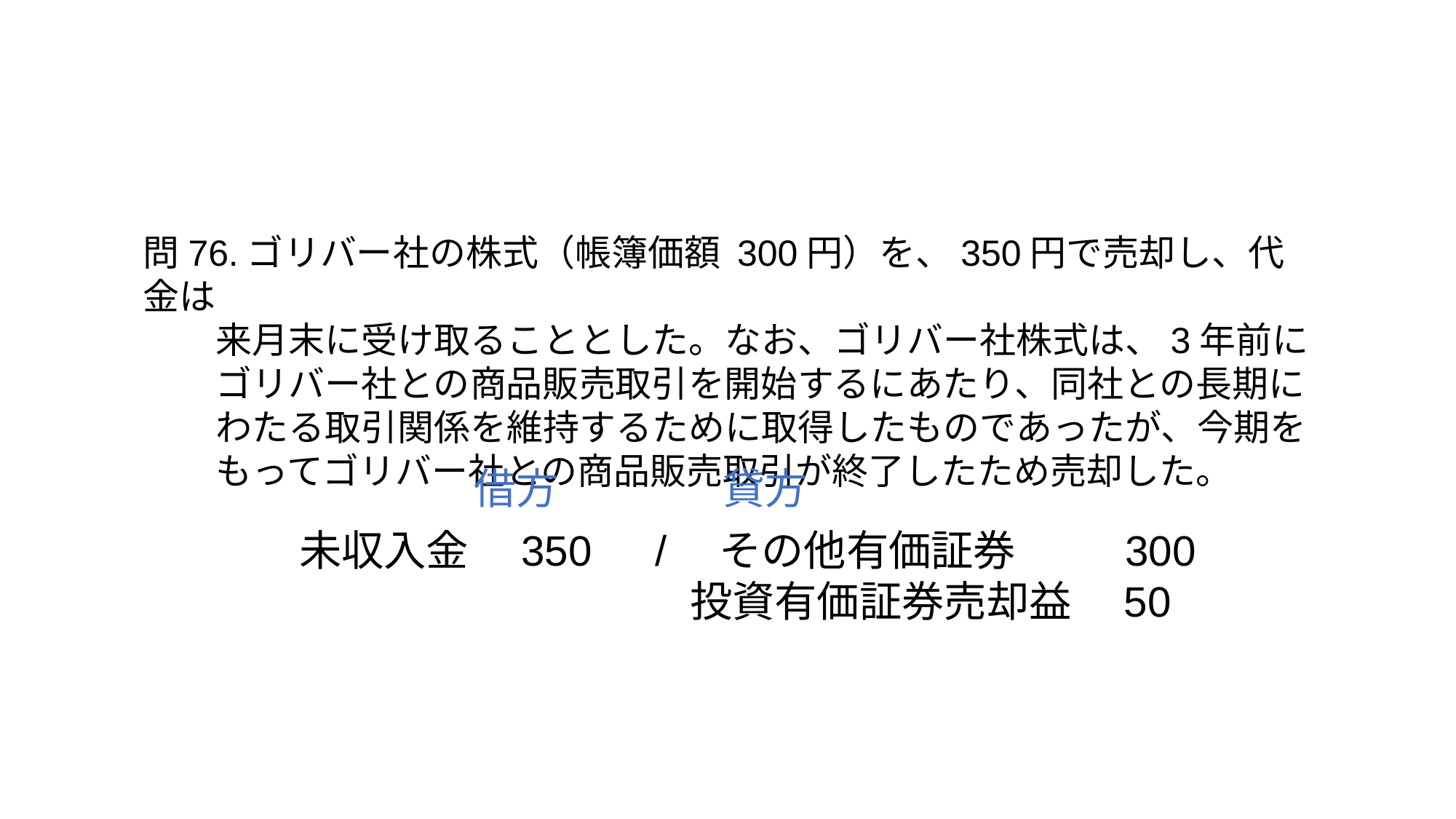

問76.ゴリバー社の株式（帳簿価額 300円）を、350円で売却し、代金は
　　来月末に受け取ることとした。なお、ゴリバー社株式は、3年前に
　　ゴリバー社との商品販売取引を開始するにあたり、同社との長期に
　　わたる取引関係を維持するために取得したものであったが、今期を
　　もってゴリバー社との商品販売取引が終了したため売却した。
借方
貸方
未収入金　350　/　その他有価証券　      300
　　　　　　　　　 投資有価証券売却益　50